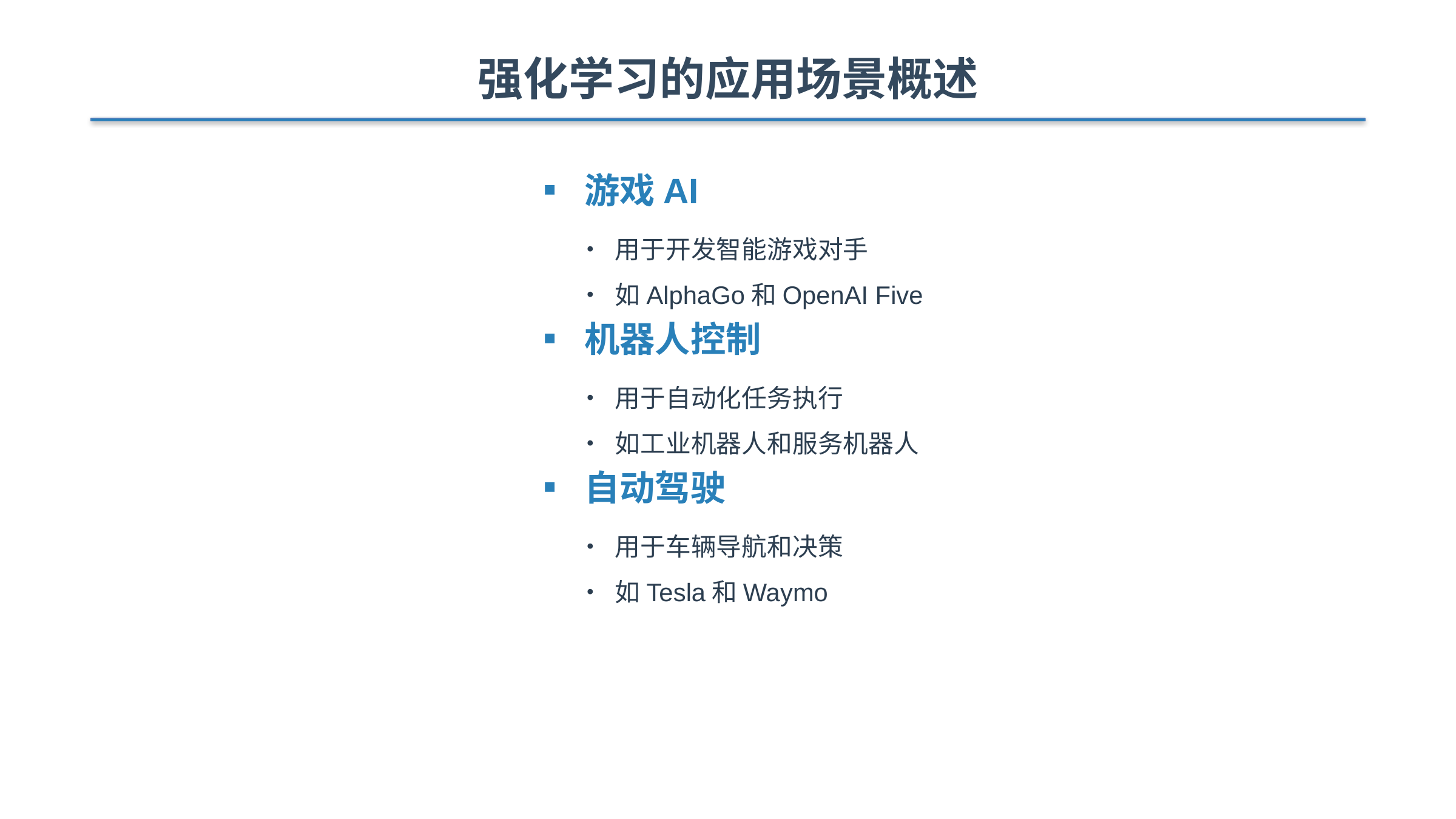

强化学习的应用场景概述

▪ 游戏AI
• 用于开发智能游戏对手
• 如AlphaGo和OpenAI Five
▪ 机器人控制
• 用于自动化任务执行
• 如工业机器人和服务机器人
▪ 自动驾驶
• 用于车辆导航和决策
• 如Tesla和Waymo